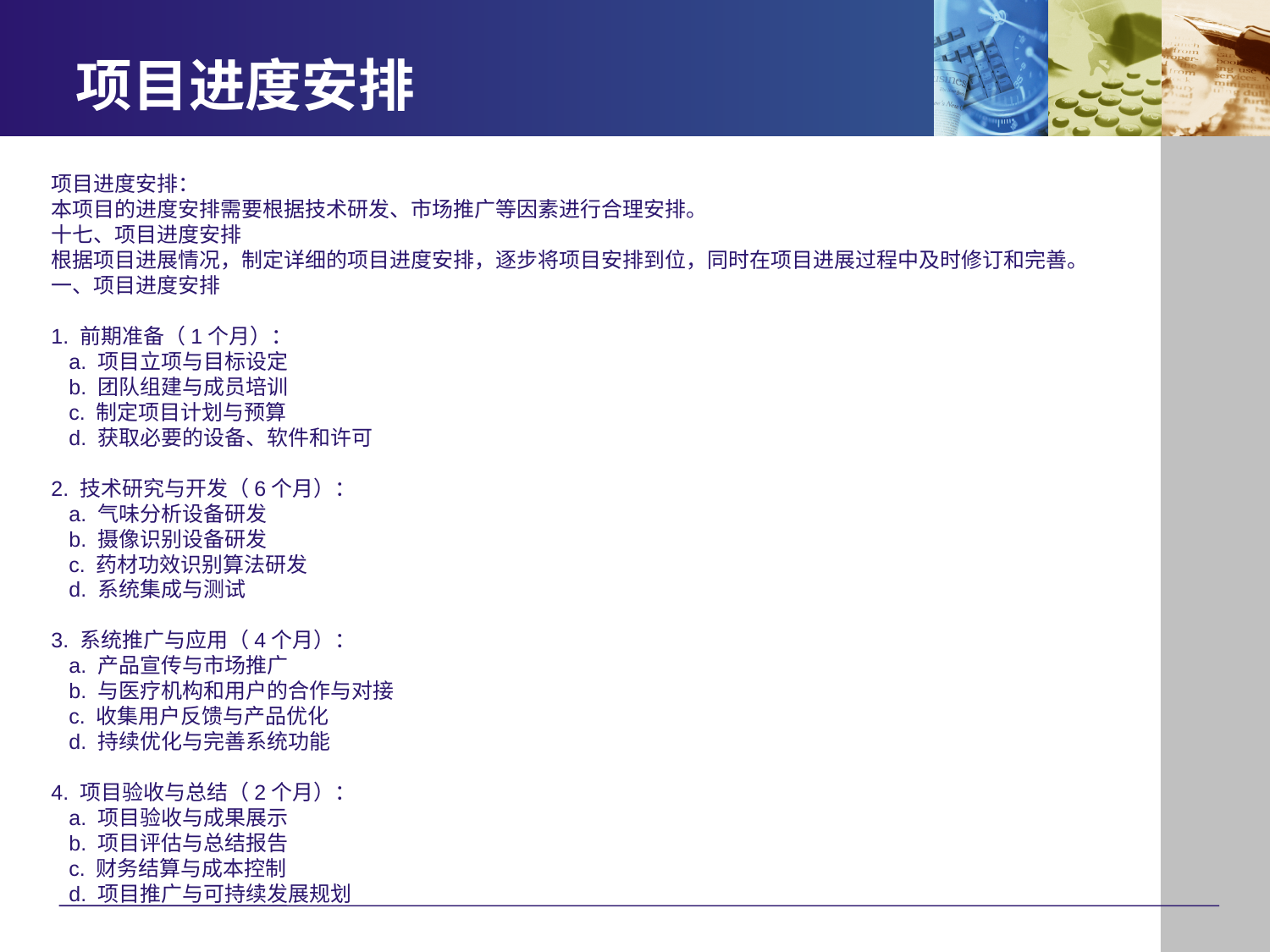

# 项目进度安排
项目进度安排：
本项目的进度安排需要根据技术研发、市场推广等因素进行合理安排。
十七、项目进度安排
根据项目进展情况，制定详细的项目进度安排，逐步将项目安排到位，同时在项目进展过程中及时修订和完善。
一、项目进度安排

1. 前期准备（1个月）：
   a. 项目立项与目标设定
   b. 团队组建与成员培训
   c. 制定项目计划与预算
   d. 获取必要的设备、软件和许可

2. 技术研究与开发（6个月）：
   a. 气味分析设备研发
   b. 摄像识别设备研发
   c. 药材功效识别算法研发
   d. 系统集成与测试

3. 系统推广与应用（4个月）：
   a. 产品宣传与市场推广
   b. 与医疗机构和用户的合作与对接
   c. 收集用户反馈与产品优化
   d. 持续优化与完善系统功能

4. 项目验收与总结（2个月）：
   a. 项目验收与成果展示
   b. 项目评估与总结报告
   c. 财务结算与成本控制
   d. 项目推广与可持续发展规划